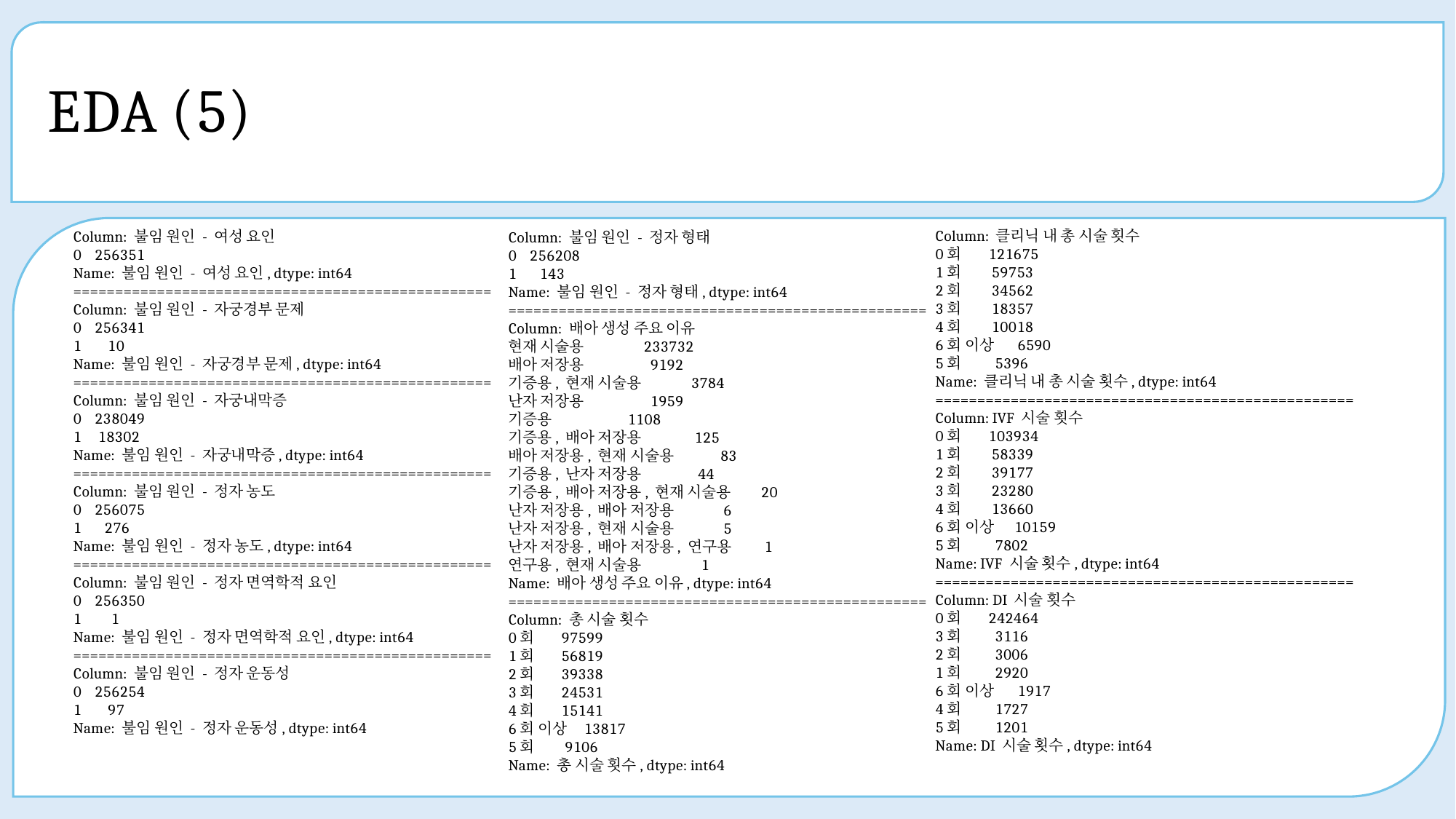

# EDA (5)

Column: 클리닉 내 총 시술 횟수
0회       121675
1회        59753
2회        34562
3회        18357
4회        10018
6회 이상      6590
5회         5396
Name: 클리닉 내 총 시술 횟수, dtype: int64
==================================================
Column: IVF 시술 횟수
0회       103934
1회        58339
2회        39177
3회        23280
4회        13660
6회 이상     10159
5회         7802
Name: IVF 시술 횟수, dtype: int64
==================================================
Column: DI 시술 횟수
0회       242464
3회         3116
2회         3006
1회         2920
6회 이상      1917
4회         1727
5회         1201
Name: DI 시술 횟수, dtype: int64

Column: 불임 원인 - 여성 요인
0    256351
Name: 불임 원인 - 여성 요인, dtype: int64
==================================================
Column: 불임 원인 - 자궁경부 문제
0    256341
1        10
Name: 불임 원인 - 자궁경부 문제, dtype: int64
==================================================
Column: 불임 원인 - 자궁내막증
0    238049
1     18302
Name: 불임 원인 - 자궁내막증, dtype: int64
==================================================
Column: 불임 원인 - 정자 농도
0    256075
1       276
Name: 불임 원인 - 정자 농도, dtype: int64
==================================================
Column: 불임 원인 - 정자 면역학적 요인
0    256350
1         1
Name: 불임 원인 - 정자 면역학적 요인, dtype: int64
==================================================
Column: 불임 원인 - 정자 운동성
0    256254
1        97
Name: 불임 원인 - 정자 운동성, dtype: int64

Column: 불임 원인 - 정자 형태
0    256208
1       143
Name: 불임 원인 - 정자 형태, dtype: int64
==================================================
Column: 배아 생성 주요 이유
현재 시술용                 233732
배아 저장용                   9192
기증용, 현재 시술용              3784
난자 저장용                   1959
기증용                      1108
기증용, 배아 저장용               125
배아 저장용, 현재 시술용             83
기증용, 난자 저장용                44
기증용, 배아 저장용, 현재 시술용        20
난자 저장용, 배아 저장용              6
난자 저장용, 현재 시술용              5
난자 저장용, 배아 저장용, 연구용         1
연구용, 현재 시술용                 1
Name: 배아 생성 주요 이유, dtype: int64
==================================================
Column: 총 시술 횟수
0회       97599
1회       56819
2회       39338
3회       24531
4회       15141
6회 이상    13817
5회        9106
Name: 총 시술 횟수, dtype: int64